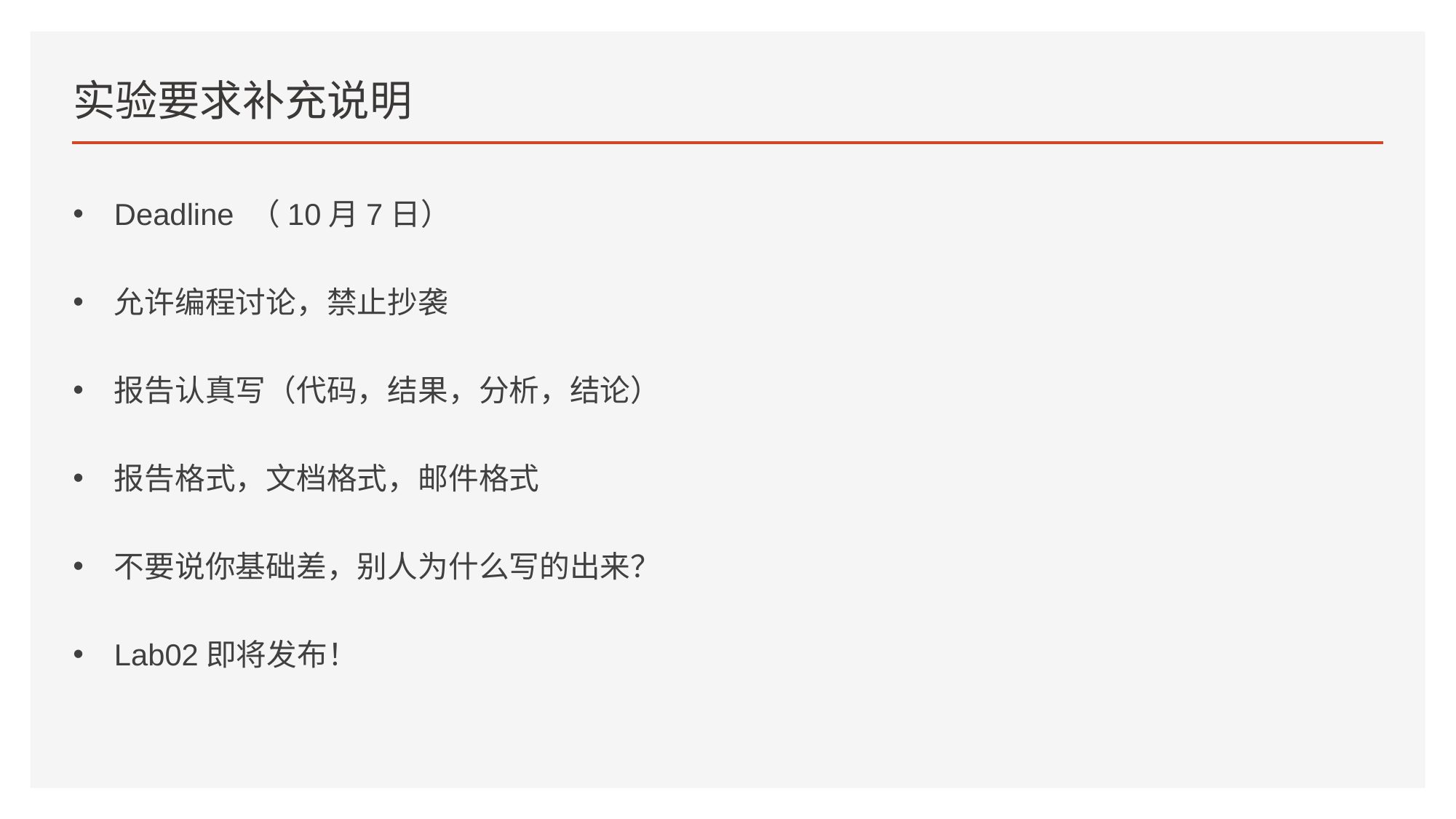

# 实验要求补充说明
Deadline （10月7日）
允许编程讨论，禁止抄袭
报告认真写（代码，结果，分析，结论）
报告格式，文档格式，邮件格式
不要说你基础差，别人为什么写的出来？
Lab02即将发布！